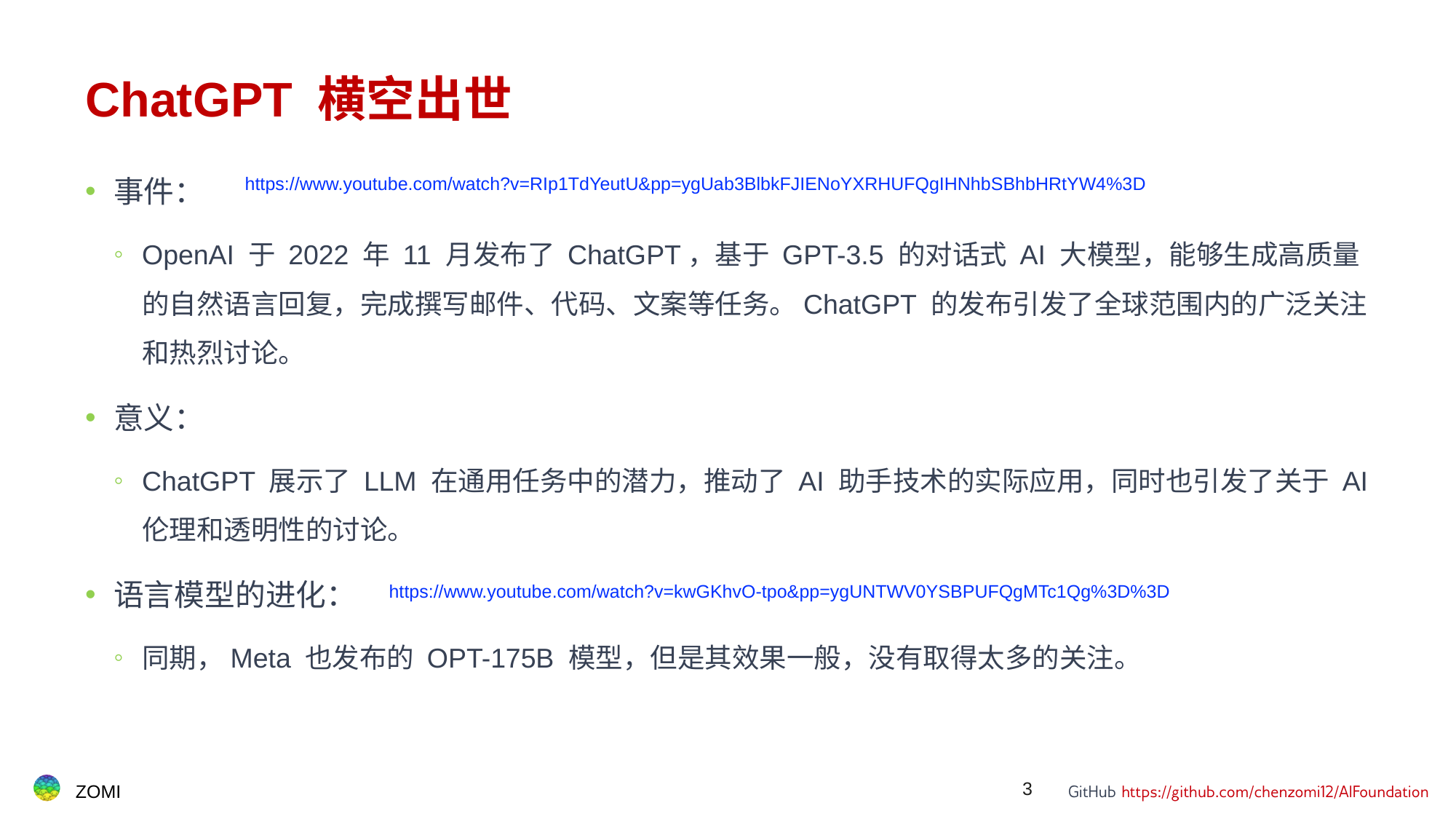

# ChatGPT 横空出世
事件：
OpenAI 于 2022 年 11 月发布了 ChatGPT，基于 GPT-3.5 的对话式 AI 大模型，能够生成高质量的自然语言回复，完成撰写邮件、代码、文案等任务。ChatGPT 的发布引发了全球范围内的广泛关注和热烈讨论。
意义：
ChatGPT 展示了 LLM 在通用任务中的潜力，推动了 AI 助手技术的实际应用，同时也引发了关于 AI 伦理和透明性的讨论。
语言模型的进化：
同期，Meta 也发布的 OPT-175B 模型，但是其效果一般，没有取得太多的关注。
https://www.youtube.com/watch?v=RIp1TdYeutU&pp=ygUab3BlbkFJIENoYXRHUFQgIHNhbSBhbHRtYW4%3D
https://www.youtube.com/watch?v=kwGKhvO-tpo&pp=ygUNTWV0YSBPUFQgMTc1Qg%3D%3D